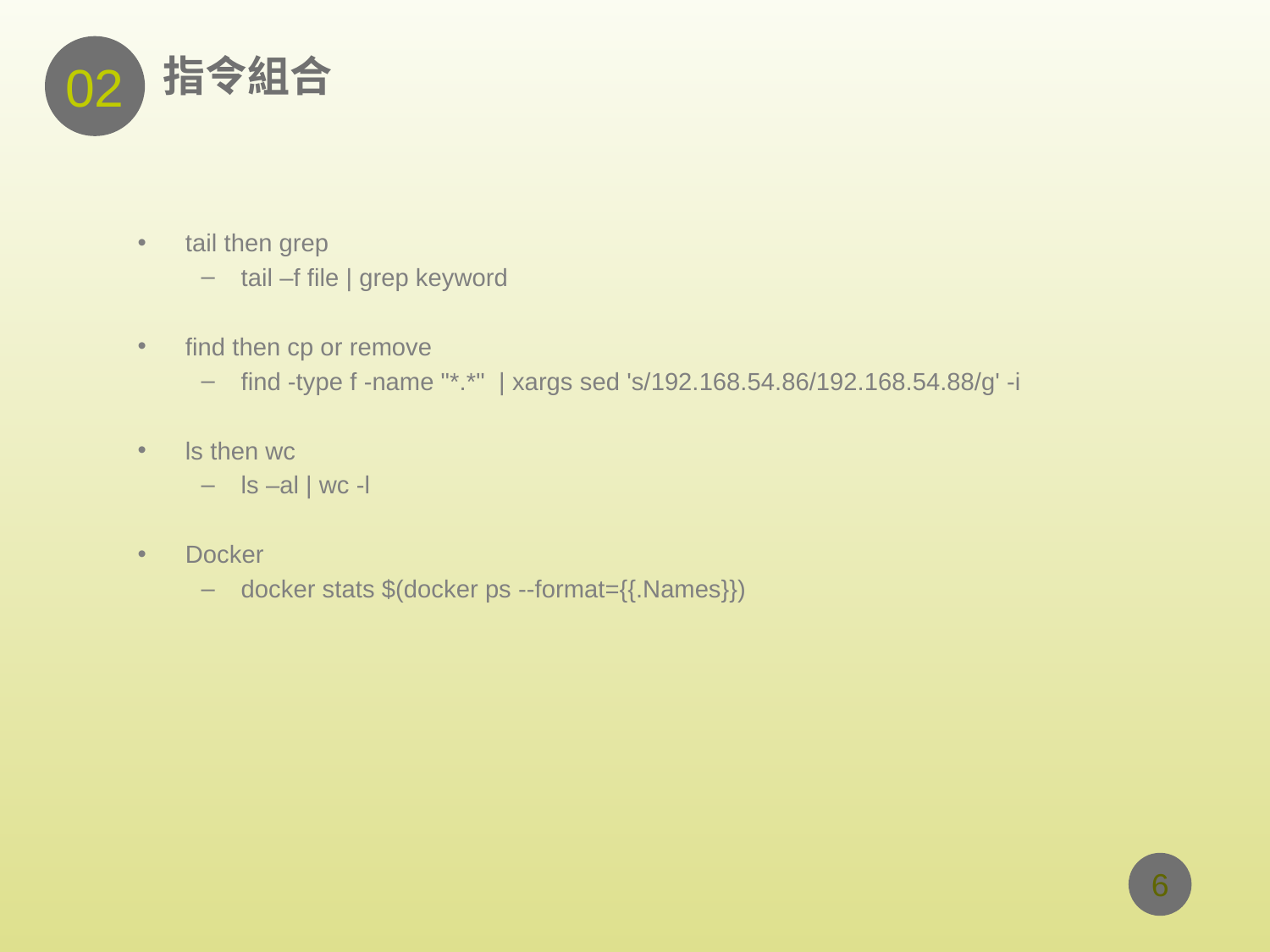

02
# 指令組合

tail then grep
tail –f file | grep keyword

find then cp or remove
find -type f -name "*.*"  | xargs sed 's/192.168.54.86/192.168.54.88/g' -i

ls then wc
ls –al | wc -l

Docker
docker stats $(docker ps --format={{.Names}})
6